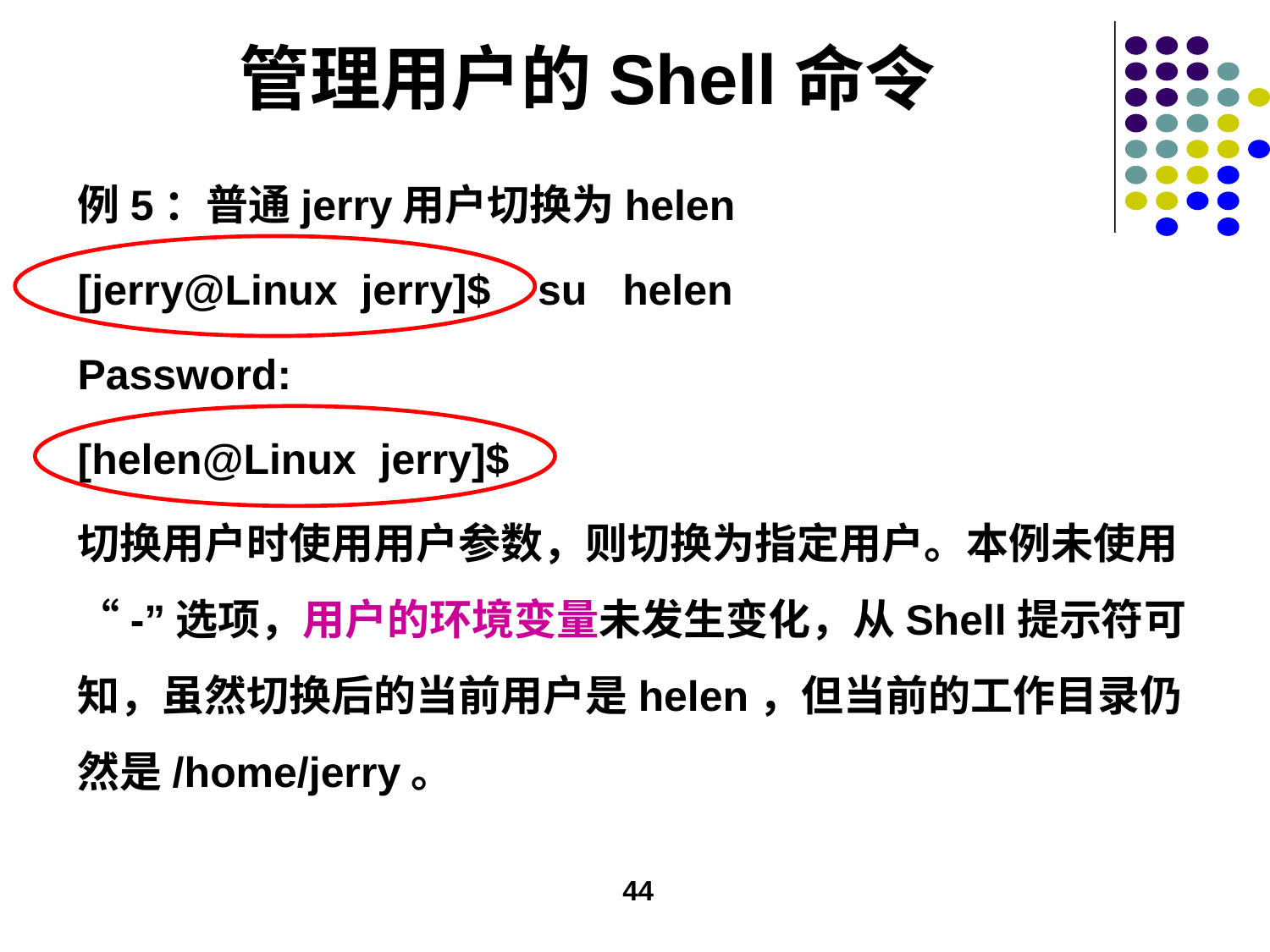

# 管理用户的Shell命令
例5：普通jerry用户切换为helen
[jerry@Linux  jerry]$    su   helen
Password:
[helen@Linux  jerry]$
切换用户时使用用户参数，则切换为指定用户。本例未使用“-”选项，用户的环境变量未发生变化，从Shell提示符可知，虽然切换后的当前用户是helen，但当前的工作目录仍然是/home/jerry。

44